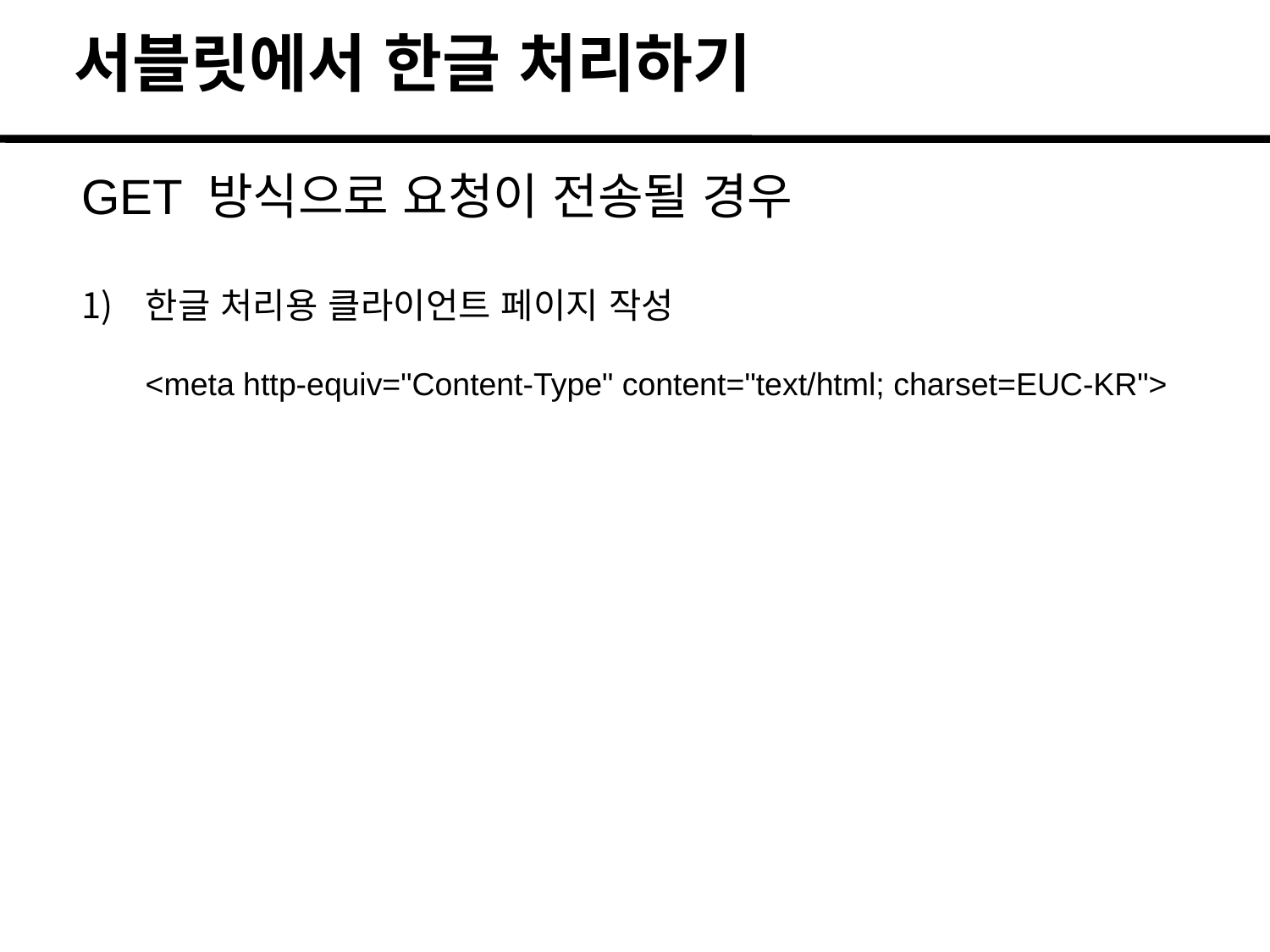

서블릿에서 한글 처리하기
GET 방식으로 요청이 전송될 경우

한글 처리용 클라이언트 페이지 작성

<meta http-equiv="Content-Type" content="text/html; charset=EUC-KR">